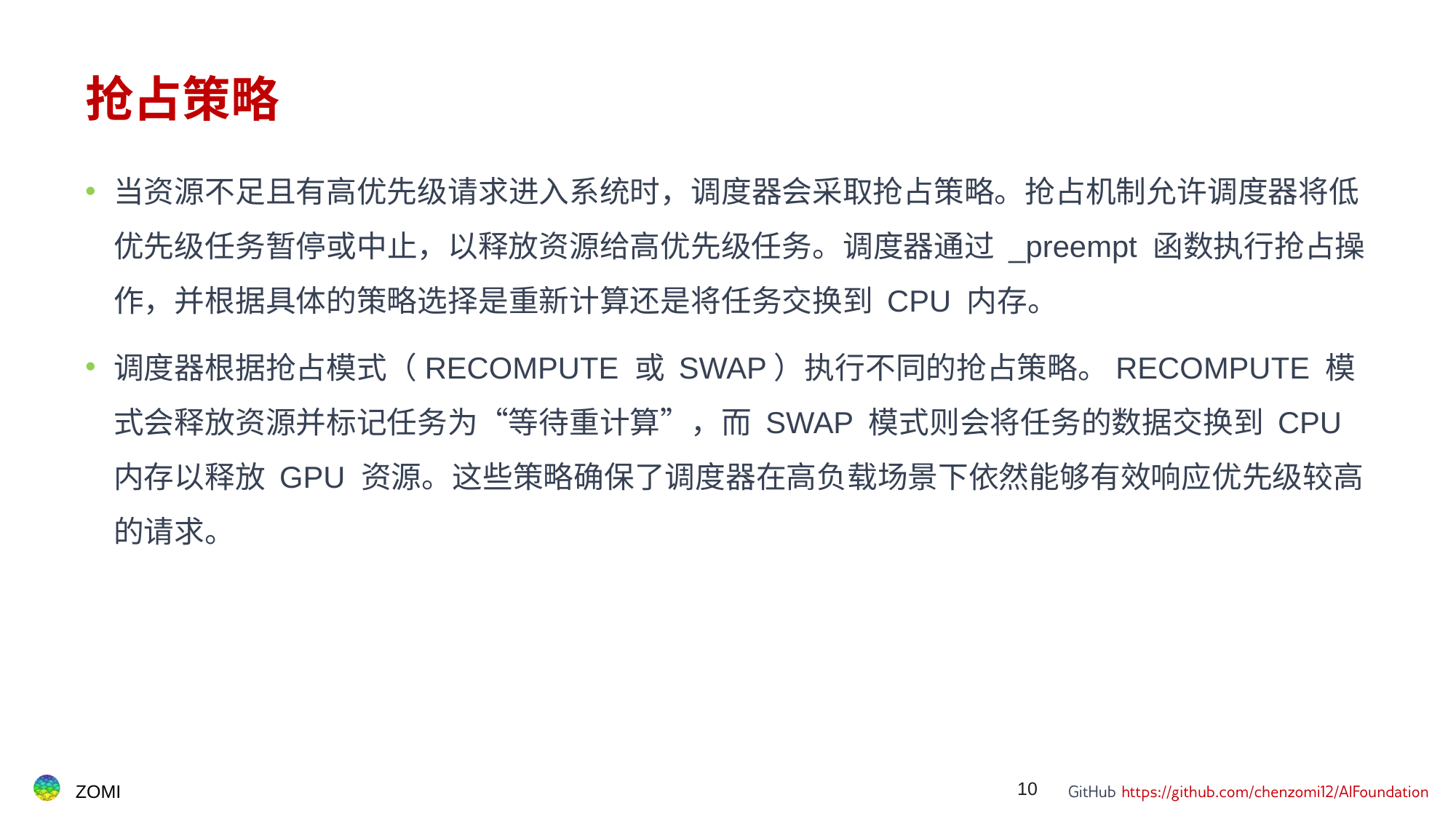

# 抢占策略
当资源不足且有高优先级请求进入系统时，调度器会采取抢占策略。抢占机制允许调度器将低优先级任务暂停或中止，以释放资源给高优先级任务。调度器通过 _preempt 函数执行抢占操作，并根据具体的策略选择是重新计算还是将任务交换到 CPU 内存。
调度器根据抢占模式（RECOMPUTE 或 SWAP）执行不同的抢占策略。RECOMPUTE 模式会释放资源并标记任务为“等待重计算”，而 SWAP 模式则会将任务的数据交换到 CPU 内存以释放 GPU 资源。这些策略确保了调度器在高负载场景下依然能够有效响应优先级较高的请求。